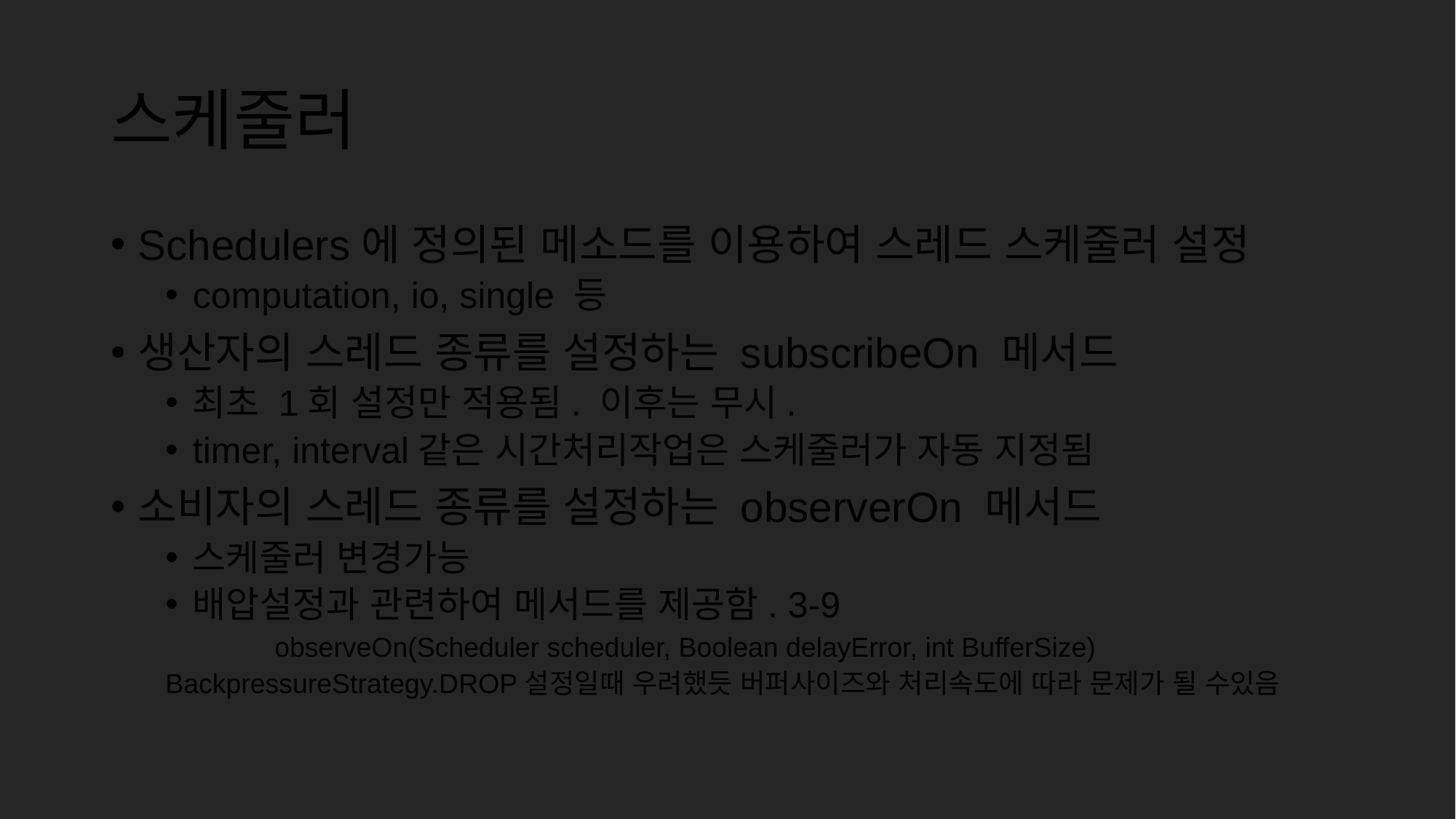

# 스케줄러
Schedulers에 정의된 메소드를 이용하여 스레드 스케줄러 설정
computation, io, single 등
생산자의 스레드 종류를 설정하는 subscribeOn 메서드
최초 1회 설정만 적용됨. 이후는 무시.
timer, interval같은 시간처리작업은 스케줄러가 자동 지정됨
소비자의 스레드 종류를 설정하는 observerOn 메서드
스케줄러 변경가능
배압설정과 관련하여 메서드를 제공함. 3-9
	observeOn(Scheduler scheduler, Boolean delayError, int BufferSize)
BackpressureStrategy.DROP설정일때 우려했듯 버퍼사이즈와 처리속도에 따라 문제가 될 수있음